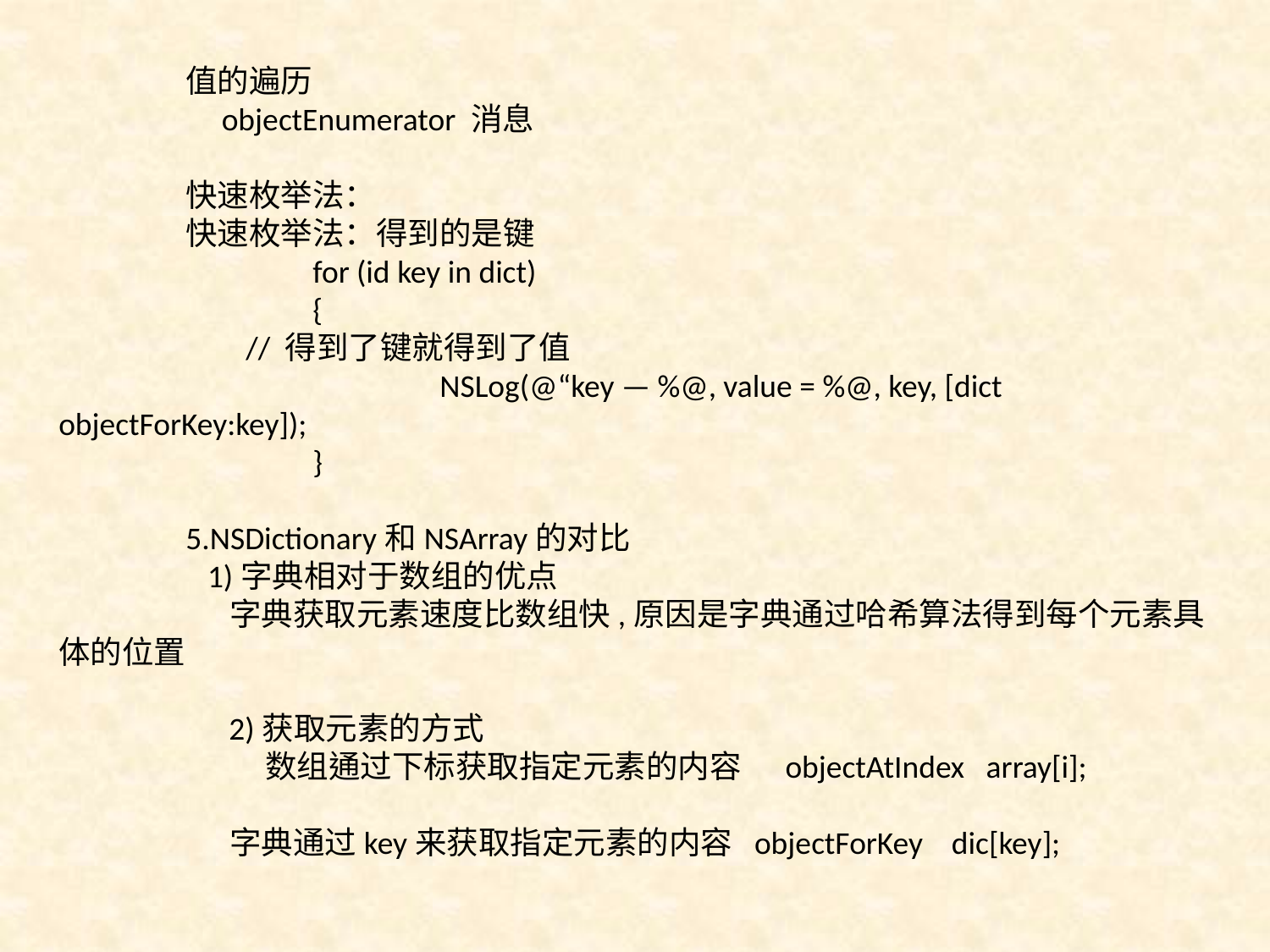

值的遍历
	     objectEnumerator 消息

	快速枚举法：
	快速枚举法：得到的是键
		for (id key in dict)
		{
                          // 得到了键就得到了值
			NSLog(@“key — %@, value = %@, key, [dict objectForKey:key]);
		}

	5.NSDictionary和NSArray的对比
	   1)字典相对于数组的优点
	     字典获取元素速度比数组快,原因是字典通过哈希算法得到每个元素具体的位置

	      2)获取元素的方式
	          数组通过下标获取指定元素的内容     objectAtIndex   array[i];

	     字典通过key来获取指定元素的内容  objectForKey    dic[key];